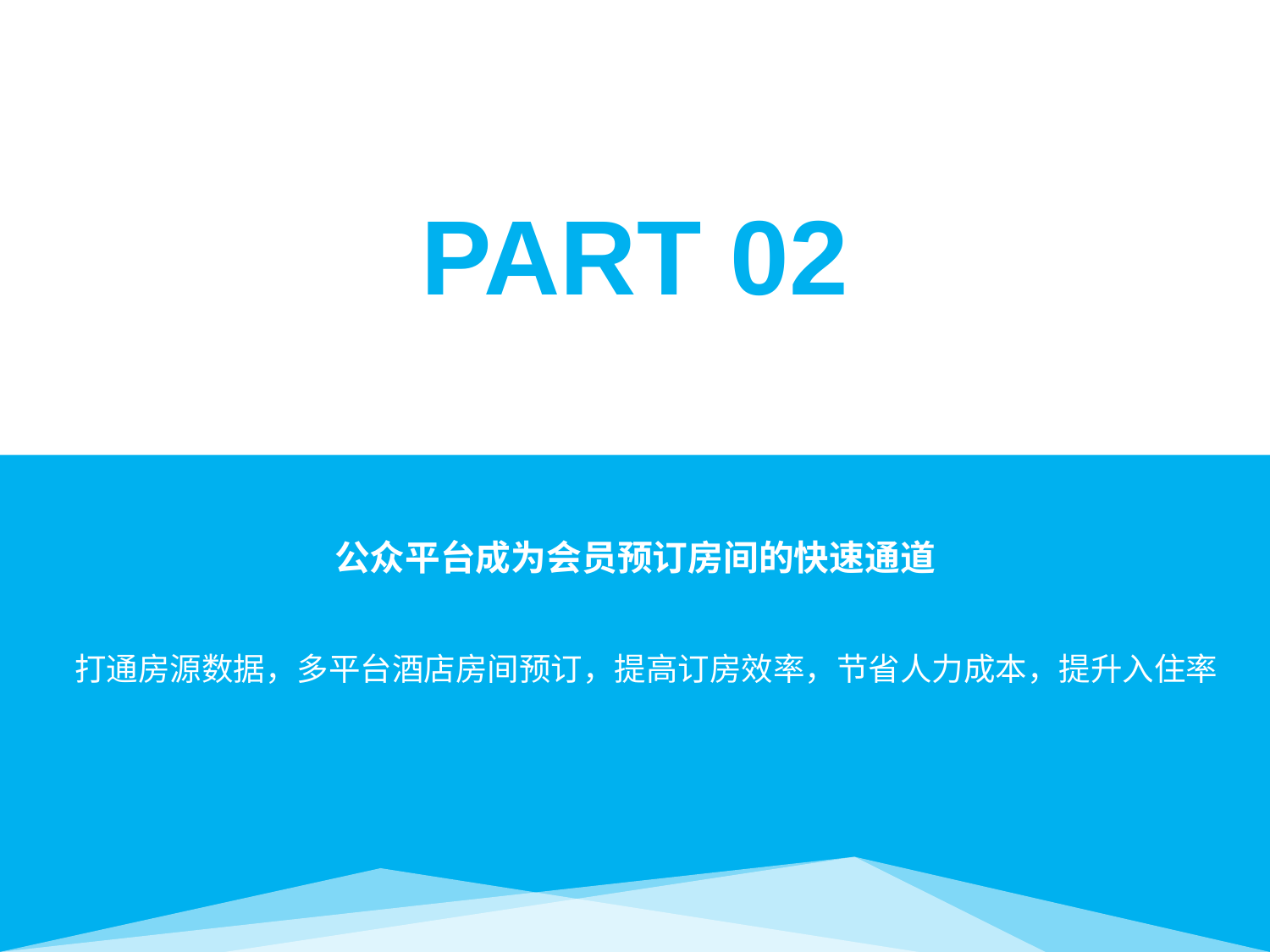

PART 02

公众平台成为会员预订房间的快速通道
打通房源数据，多平台酒店房间预订，提高订房效率，节省人力成本，提升入住率